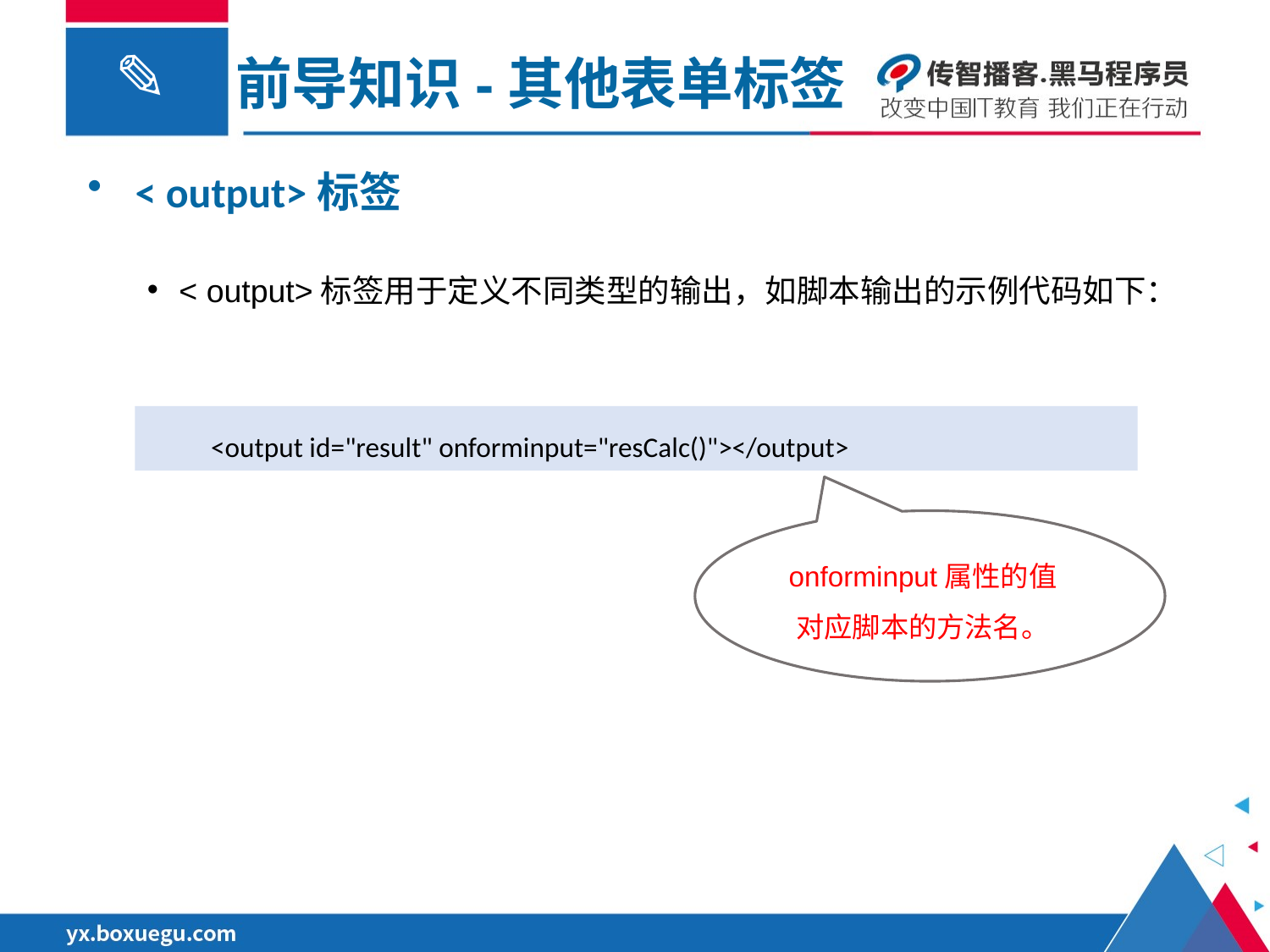

前导知识-其他表单标签
< output>标签
< output>标签用于定义不同类型的输出，如脚本输出的示例代码如下：

<output id="result" onforminput="resCalc()"></output>

onforminput属性的值
对应脚本的方法名。